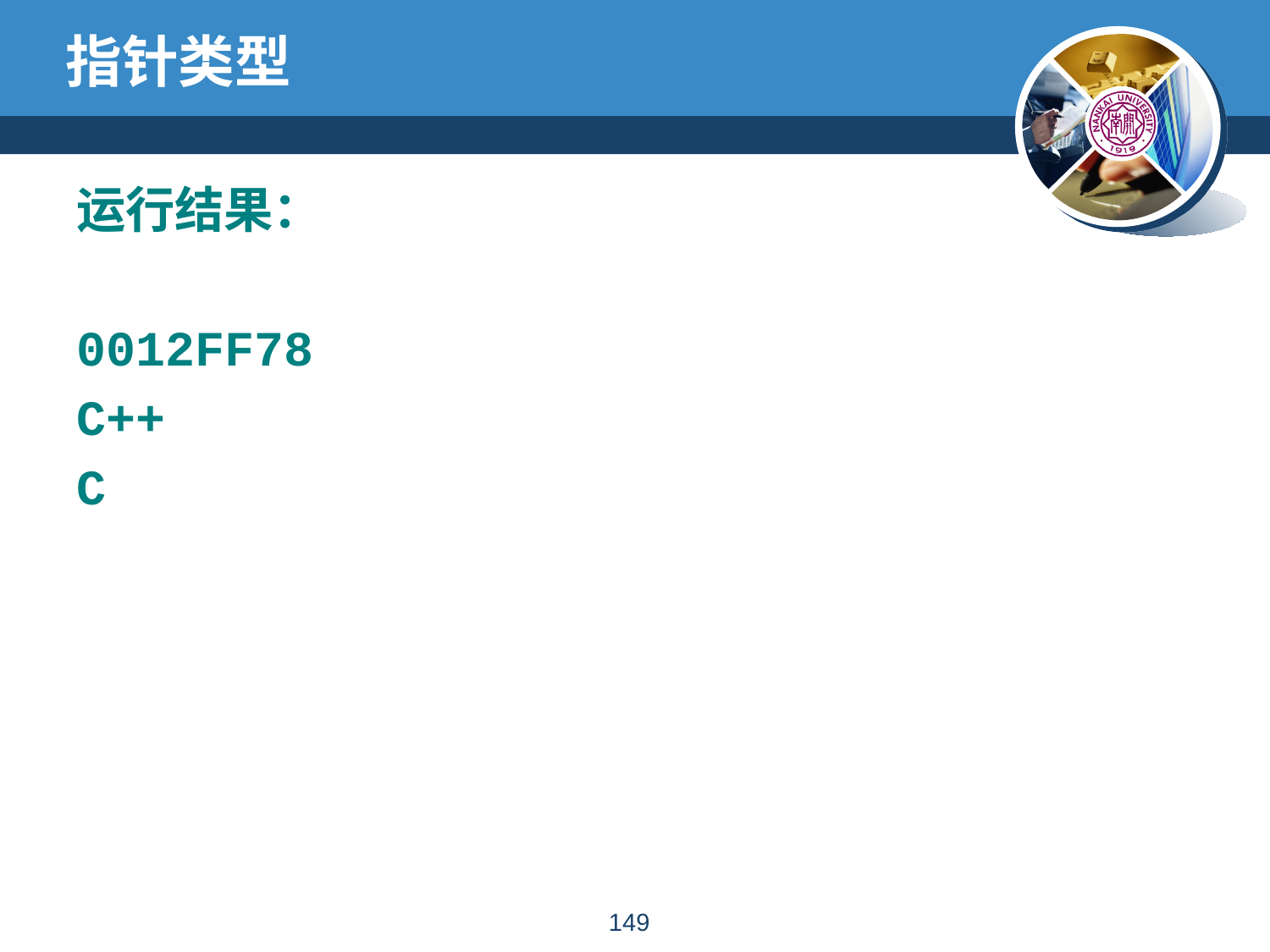

# 指针类型
运行结果：

0012FF78
C++
C
149